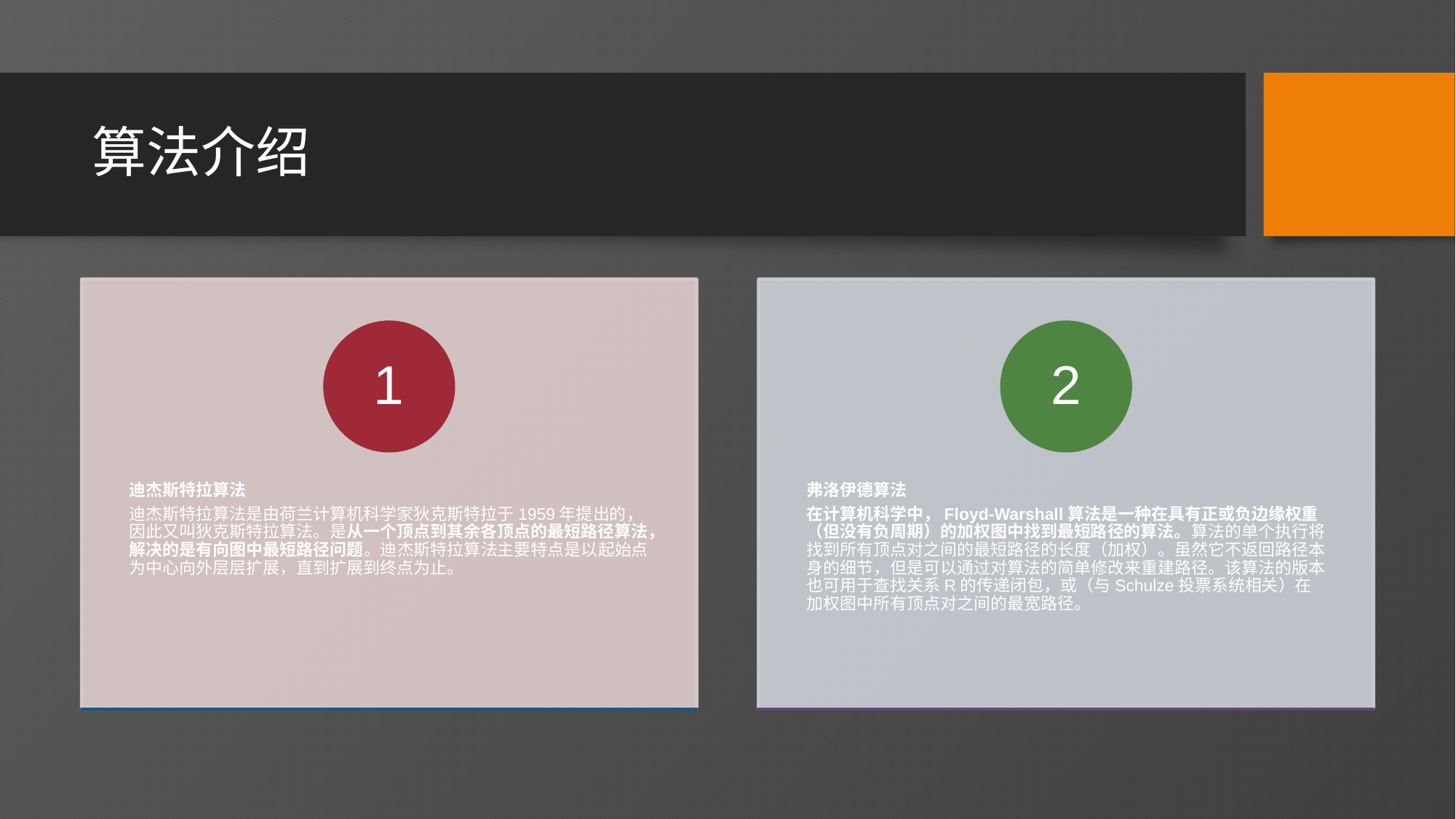

# 算法介绍
迪杰斯特拉算法
迪杰斯特拉算法是由荷兰计算机科学家狄克斯特拉于1959年提出的，因此又叫狄克斯特拉算法。是从一个顶点到其余各顶点的最短路径算法，解决的是有向图中最短路径问题。迪杰斯特拉算法主要特点是以起始点为中心向外层层扩展，直到扩展到终点为止。
1
弗洛伊德算法
在计算机科学中，Floyd-Warshall算法是一种在具有正或负边缘权重（但没有负周期）的加权图中找到最短路径的算法。算法的单个执行将找到所有顶点对之间的最短路径的长度（加权）。虽然它不返回路径本身的细节，但是可以通过对算法的简单修改来重建路径。该算法的版本也可用于查找关系R的传递闭包，或（与Schulze投票系统相关）在加权图中所有顶点对之间的最宽路径。
2